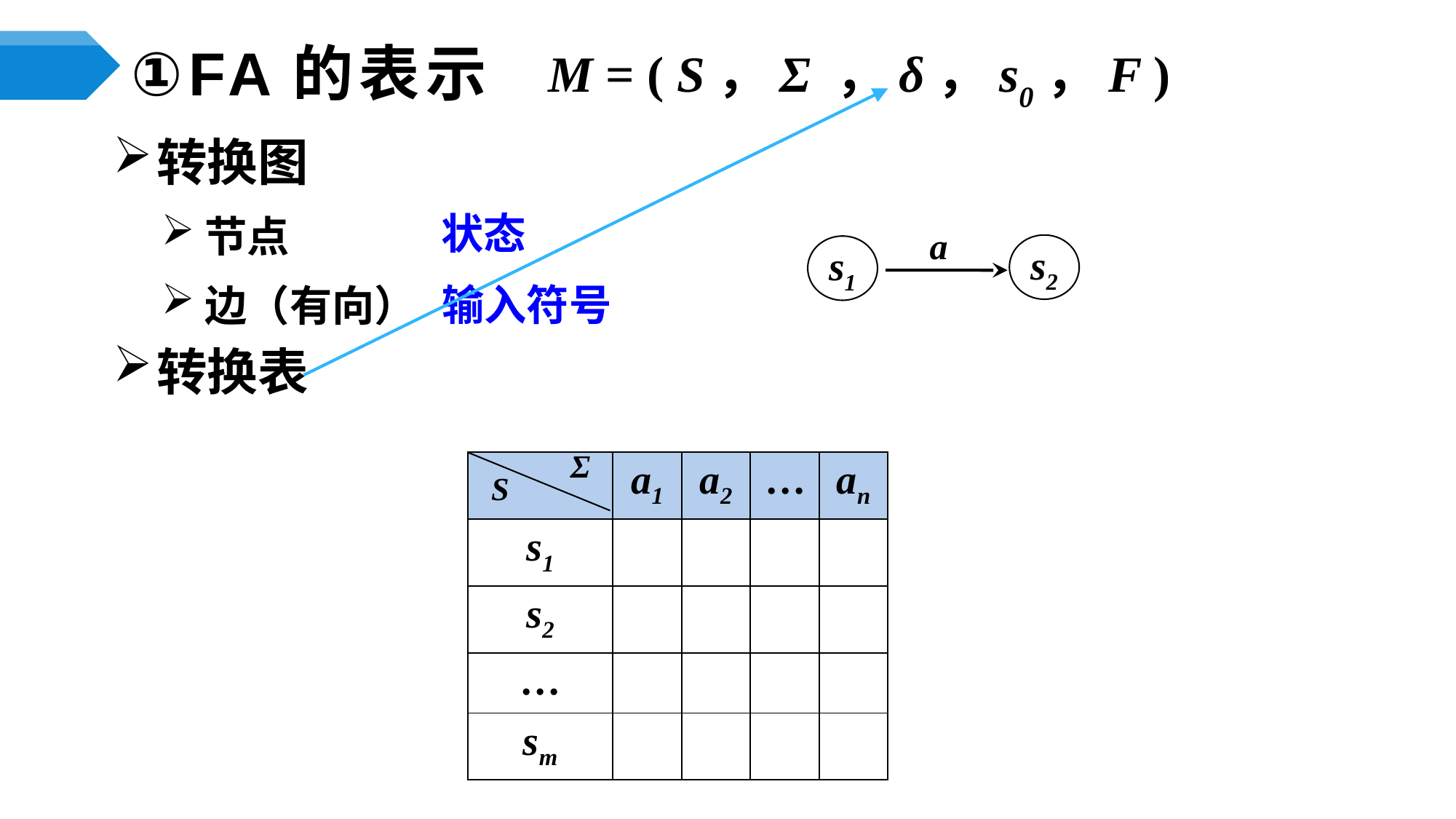

M = ( S，Σ ，δ，s0，F )
# ①FA的表示
转换图
节点
边（有向）
转换表

状态
a
s2
s1

输入符号
Σ
S
|  | a1 | a2 | … | an |
| --- | --- | --- | --- | --- |
| s1 |  |  |  |  |
| s2 |  |  |  |  |
| … |  |  |  |  |
| sm |  |  |  |  |